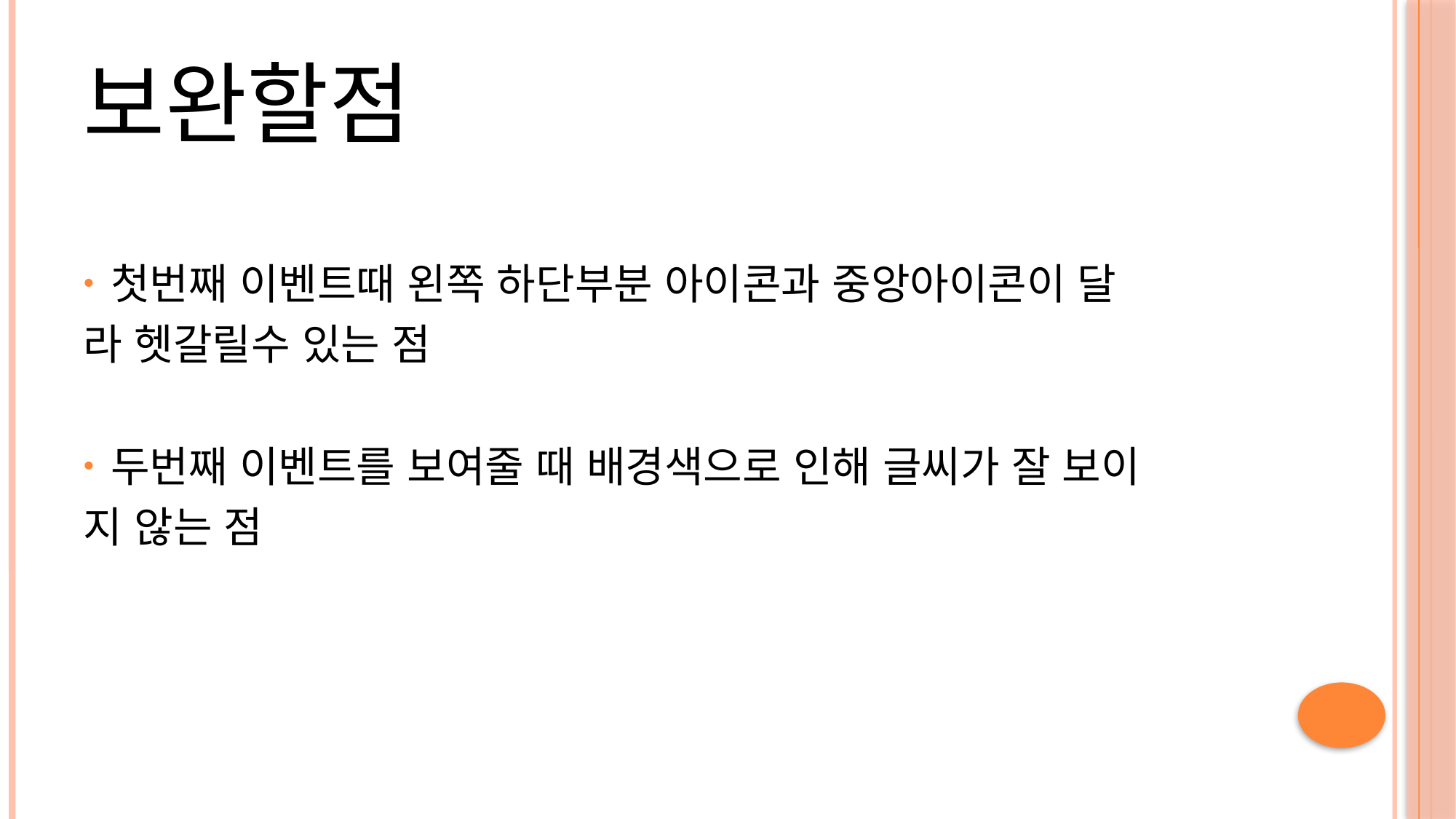

# 보완할점

첫번째 이벤트때 왼쪽 하단부분 아이콘과 중앙아이콘이 달
라 헷갈릴수 있는 점

두번째 이벤트를 보여줄 때 배경색으로 인해 글씨가 잘 보이
지 않는 점